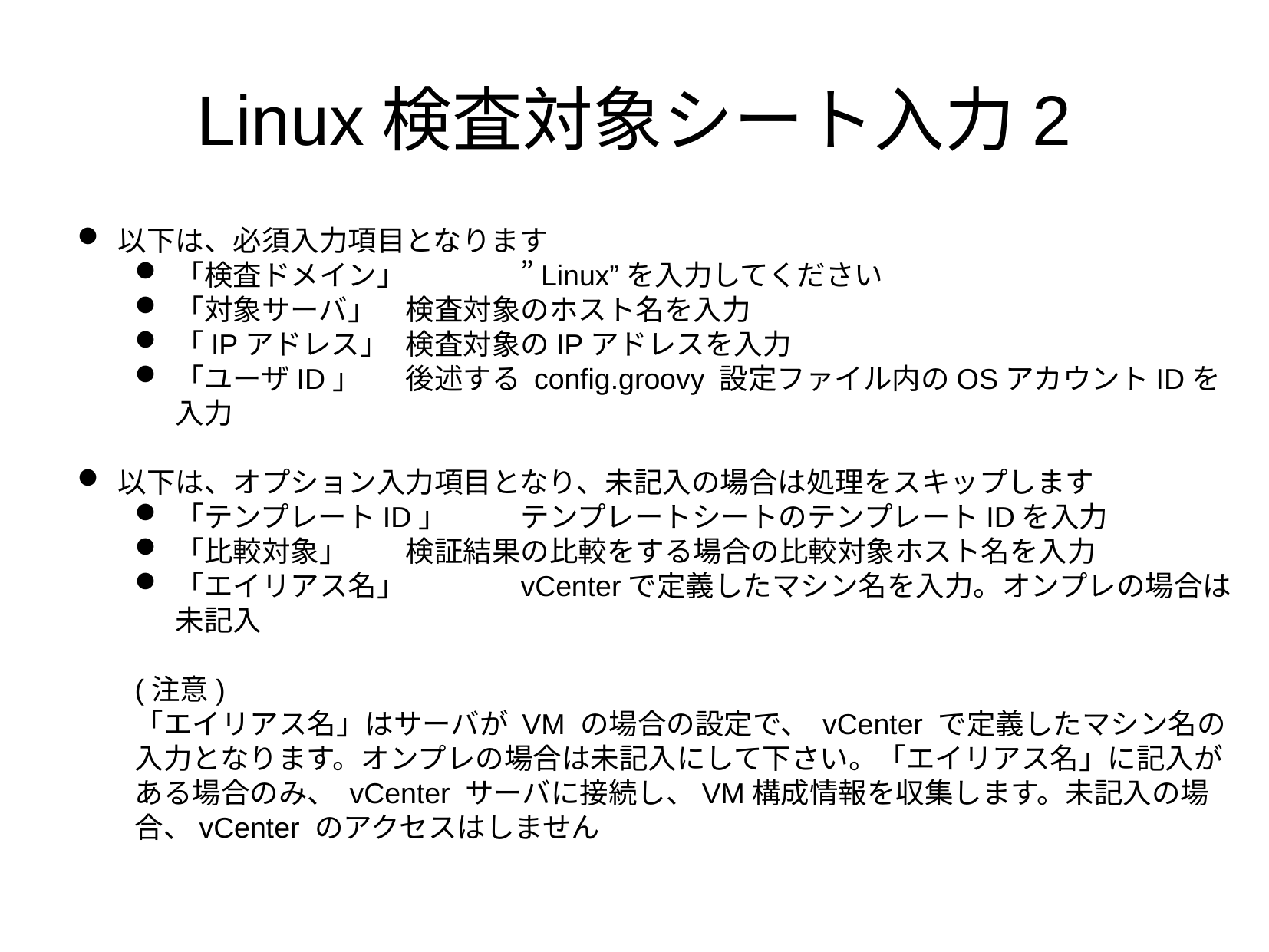

Linux検査対象シート入力2
以下は、必須入力項目となります
「検査ドメイン」	”Linux”を入力してください
「対象サーバ」	検査対象のホスト名を入力
「IPアドレス」	検査対象のIPアドレスを入力
「ユーザID」	後述する config.groovy 設定ファイル内のOSアカウントIDを入力
以下は、オプション入力項目となり、未記入の場合は処理をスキップします
「テンプレートID」	テンプレートシートのテンプレートIDを入力
「比較対象」	検証結果の比較をする場合の比較対象ホスト名を入力
「エイリアス名」	vCenterで定義したマシン名を入力。オンプレの場合は未記入

(注意)
「エイリアス名」はサーバが VM の場合の設定で、 vCenter で定義したマシン名の入力となります。オンプレの場合は未記入にして下さい。「エイリアス名」に記入がある場合のみ、 vCenter サーバに接続し、VM構成情報を収集します。未記入の場合、vCenter のアクセスはしません